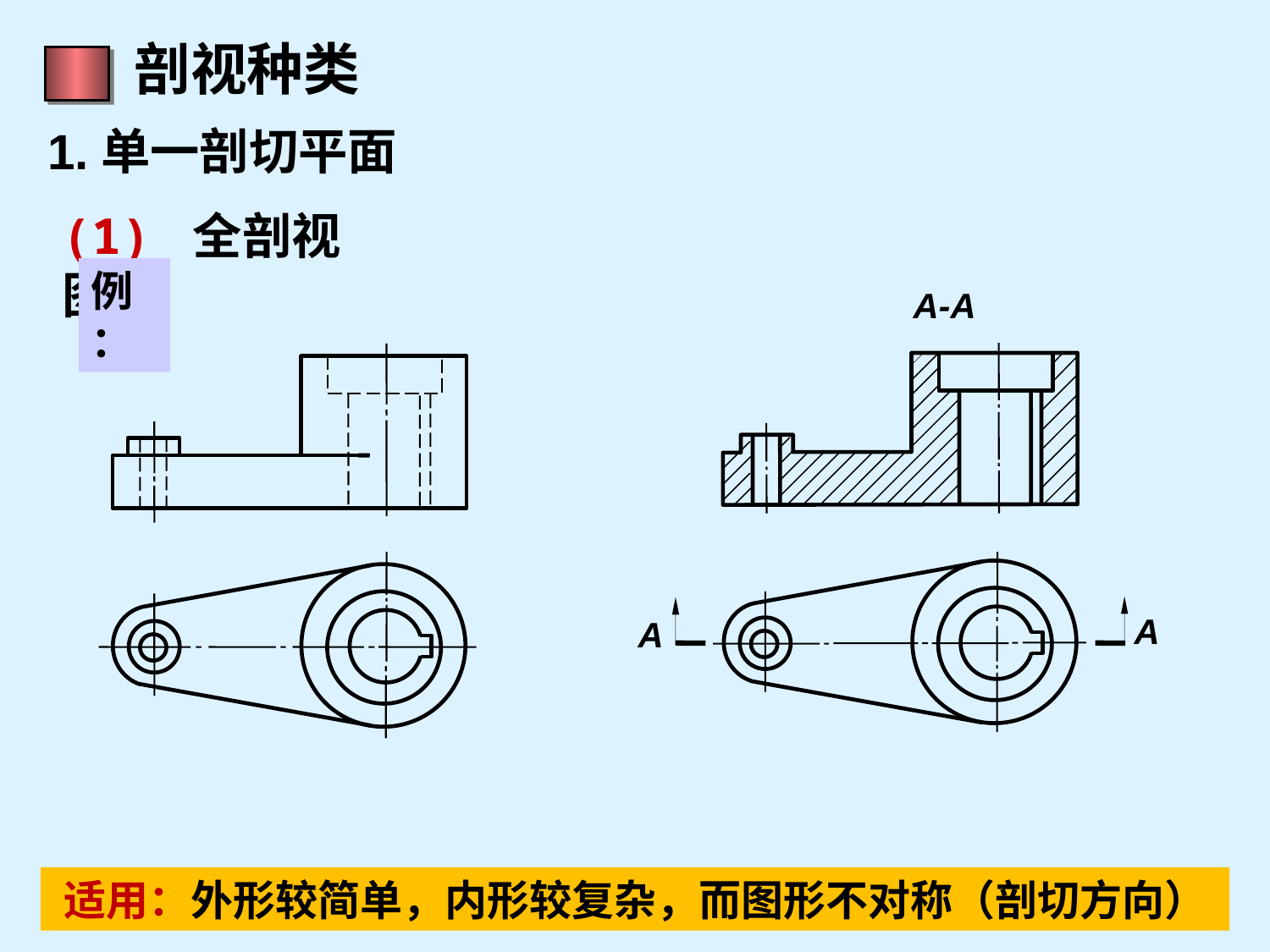

剖视种类

剖视图名称
1.单一剖切平面
(1) 全剖视图
A-A
例：
剖面符号

投影方向

A
A

剖面名称
剖切位置
适用：外形较简单，内形较复杂，而图形不对称（剖切方向）